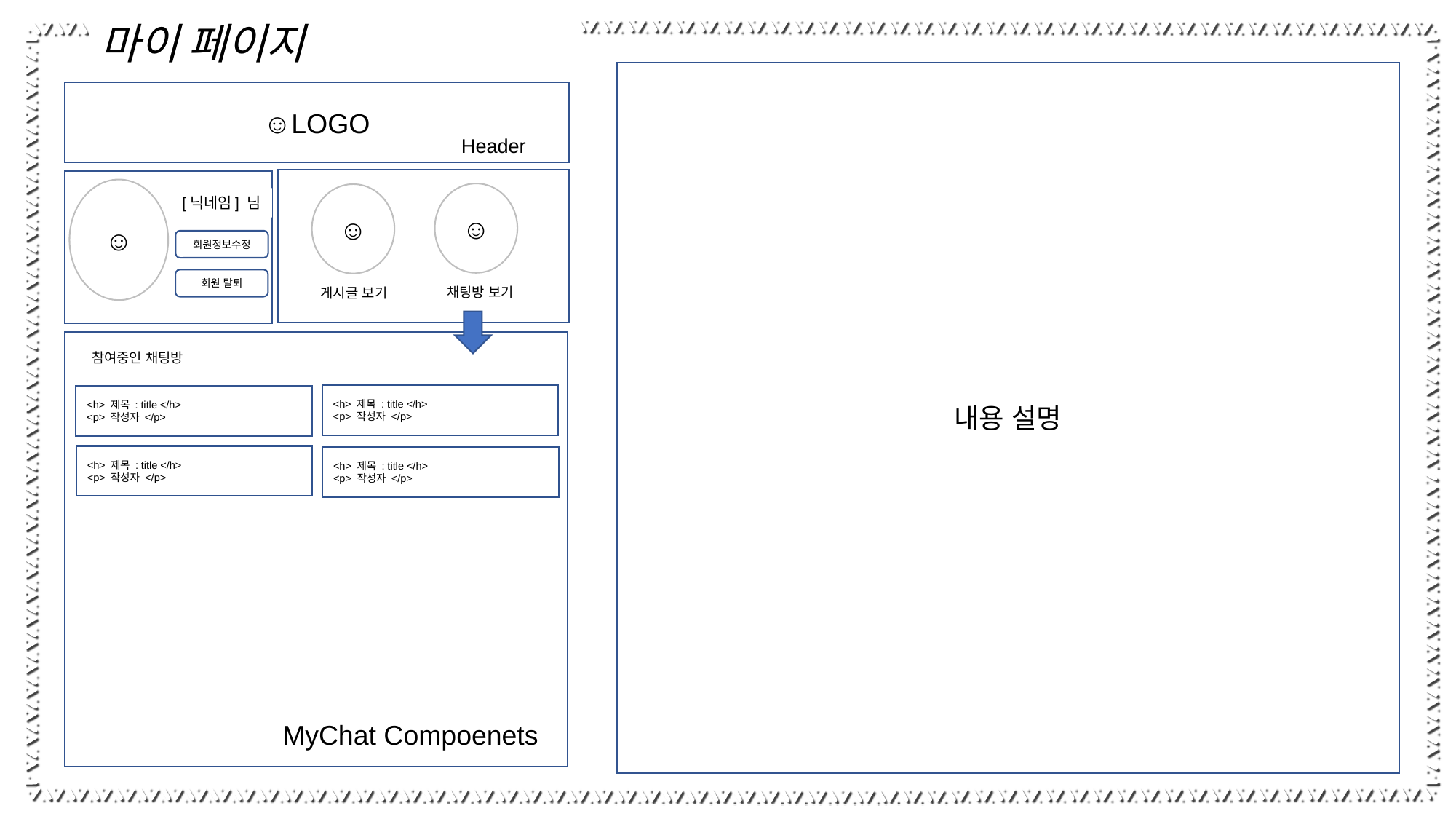

마이 페이지

내용 설명
☺LOGO
Header

☺
☺️
☺️
[닉네임] 님
회원정보수정
회원 탈퇴
채팅방 보기
게시글 보기

참여중인 채팅방

<h> 제목 : title </h>
<p> 작성자 </p>

<h> 제목 : title </h>
<p> 작성자 </p>

<h> 제목 : title </h>
<p> 작성자 </p>

<h> 제목 : title </h>
<p> 작성자 </p>

MyChat Compoenets